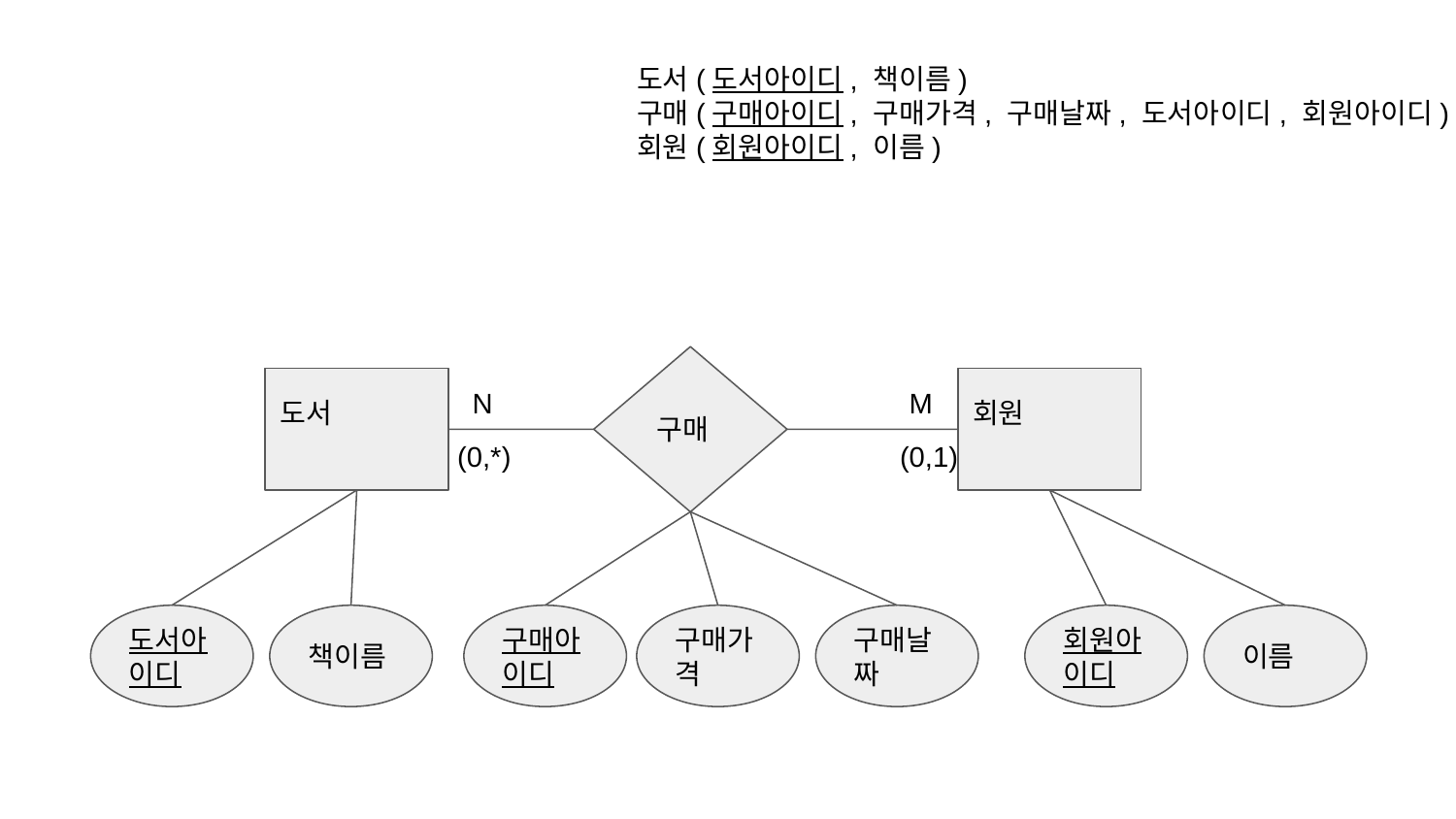

도서(도서아이디, 책이름)
구매(구매아이디, 구매가격, 구매날짜, 도서아이디, 회원아이디)
회원(회원아이디, 이름)

구매
회원

도서

N
M
(0,*)
(0,1)
도서아이디
책이름
구매아이디
구매가격
구매날짜
회원아이디
이름